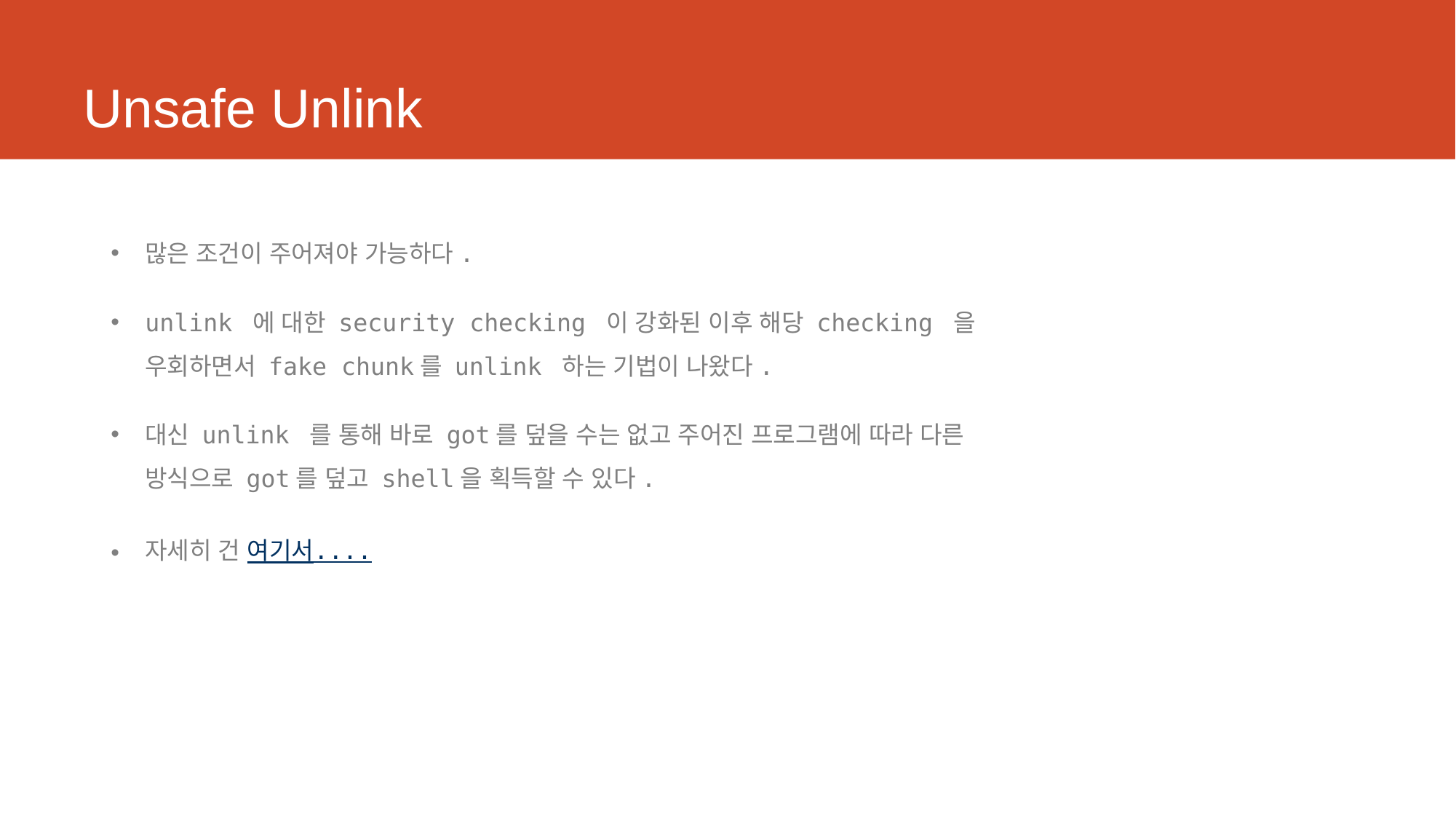

# Unsafe Unlink
많은 조건이 주어져야 가능하다.
unlink 에 대한 security checking 이 강화된 이후 해당 checking 을 우회하면서 fake chunk를 unlink 하는 기법이 나왔다.
대신 unlink 를 통해 바로 got를 덮을 수는 없고 주어진 프로그램에 따라 다른 방식으로 got를 덮고 shell을 획득할 수 있다.
자세히 건 여기서....